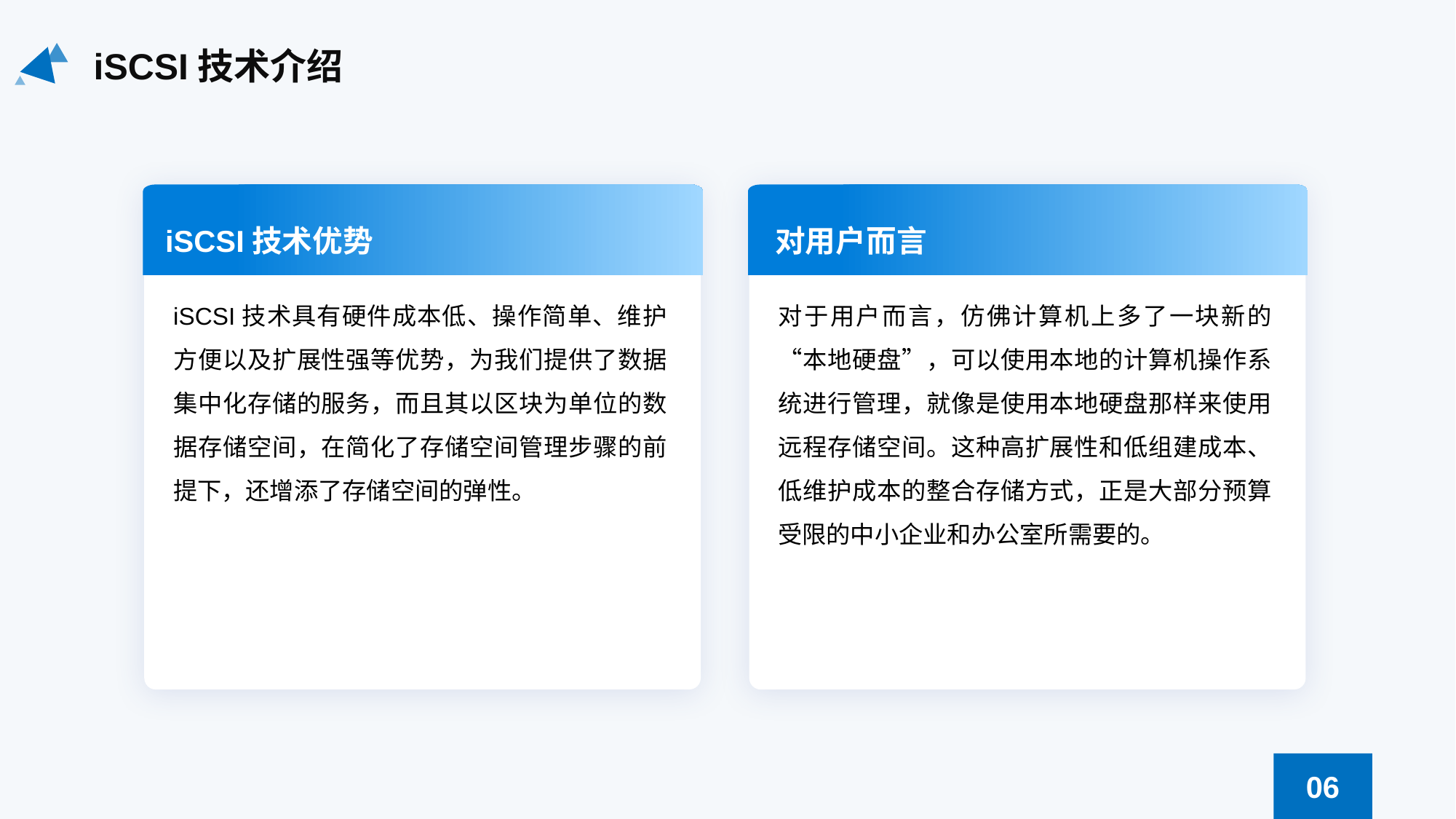

iSCSI技术介绍

iSCSI技术优势
对用户而言
iSCSI技术具有硬件成本低、操作简单、维护方便以及扩展性强等优势，为我们提供了数据集中化存储的服务，而且其以区块为单位的数据存储空间，在简化了存储空间管理步骤的前提下，还增添了存储空间的弹性。
对于用户而言，仿佛计算机上多了一块新的“本地硬盘”，可以使用本地的计算机操作系统进行管理，就像是使用本地硬盘那样来使用远程存储空间。这种高扩展性和低组建成本、低维护成本的整合存储方式，正是大部分预算受限的中小企业和办公室所需要的。

06